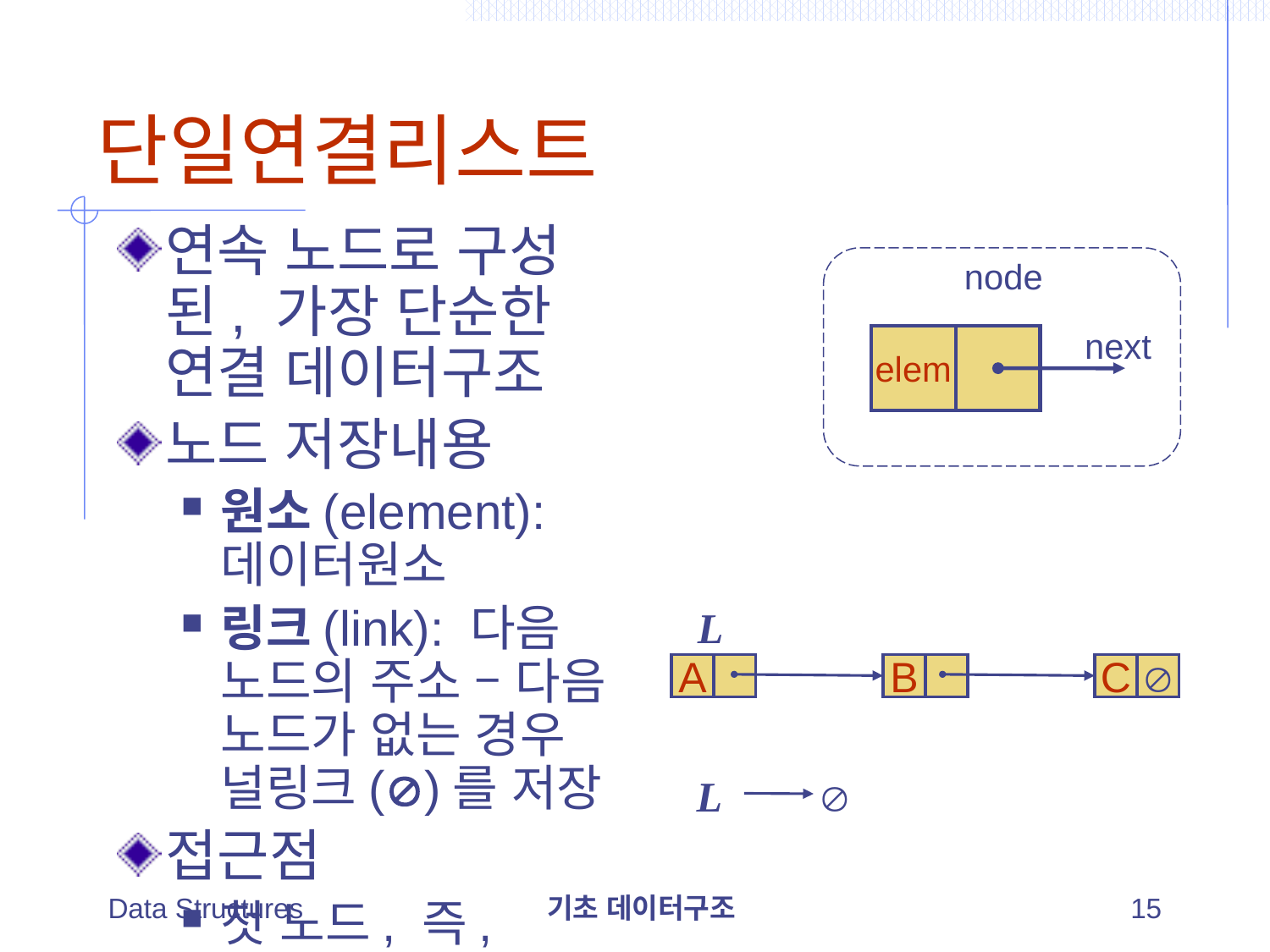

# 단일연결리스트
연속 노드로 구성된, 가장 단순한 연결 데이터구조
노드 저장내용
원소(element): 데이터원소
링크(link): 다음 노드의 주소 – 다음 노드가 없는 경우 널링크(∅)를 저장
접근점
첫 노드, 즉, 헤드노드(head node)의 주소

node
next
elem

L
A

B

C
∅
L
∅
Data Structures
기초 데이터구조
15